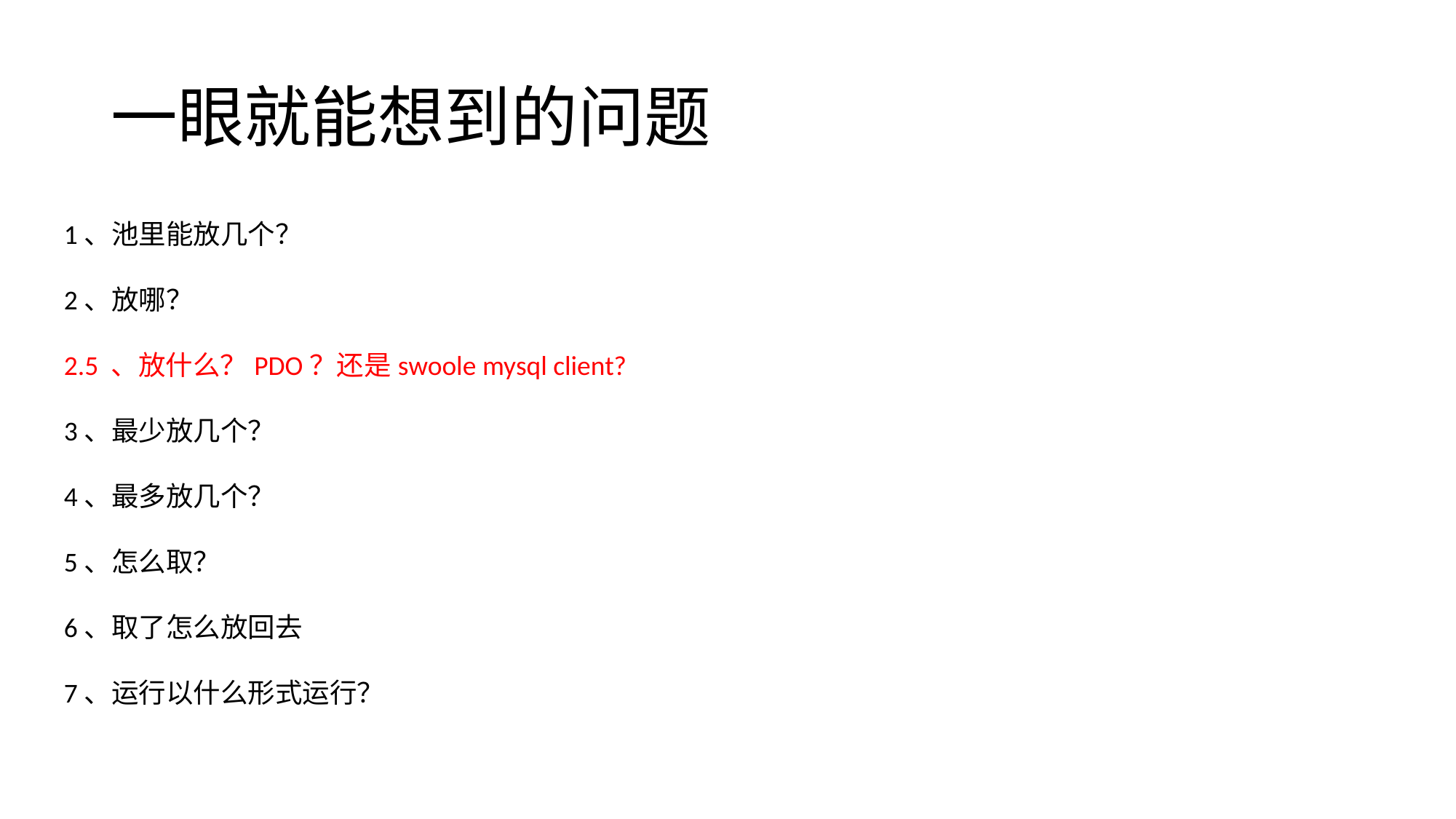

# 一眼就能想到的问题
1、池里能放几个？

2、放哪？

2.5 、放什么？PDO？还是swoole mysql client?

3、最少放几个？

4、最多放几个？

5、怎么取？

6、取了怎么放回去

7、运行以什么形式运行？